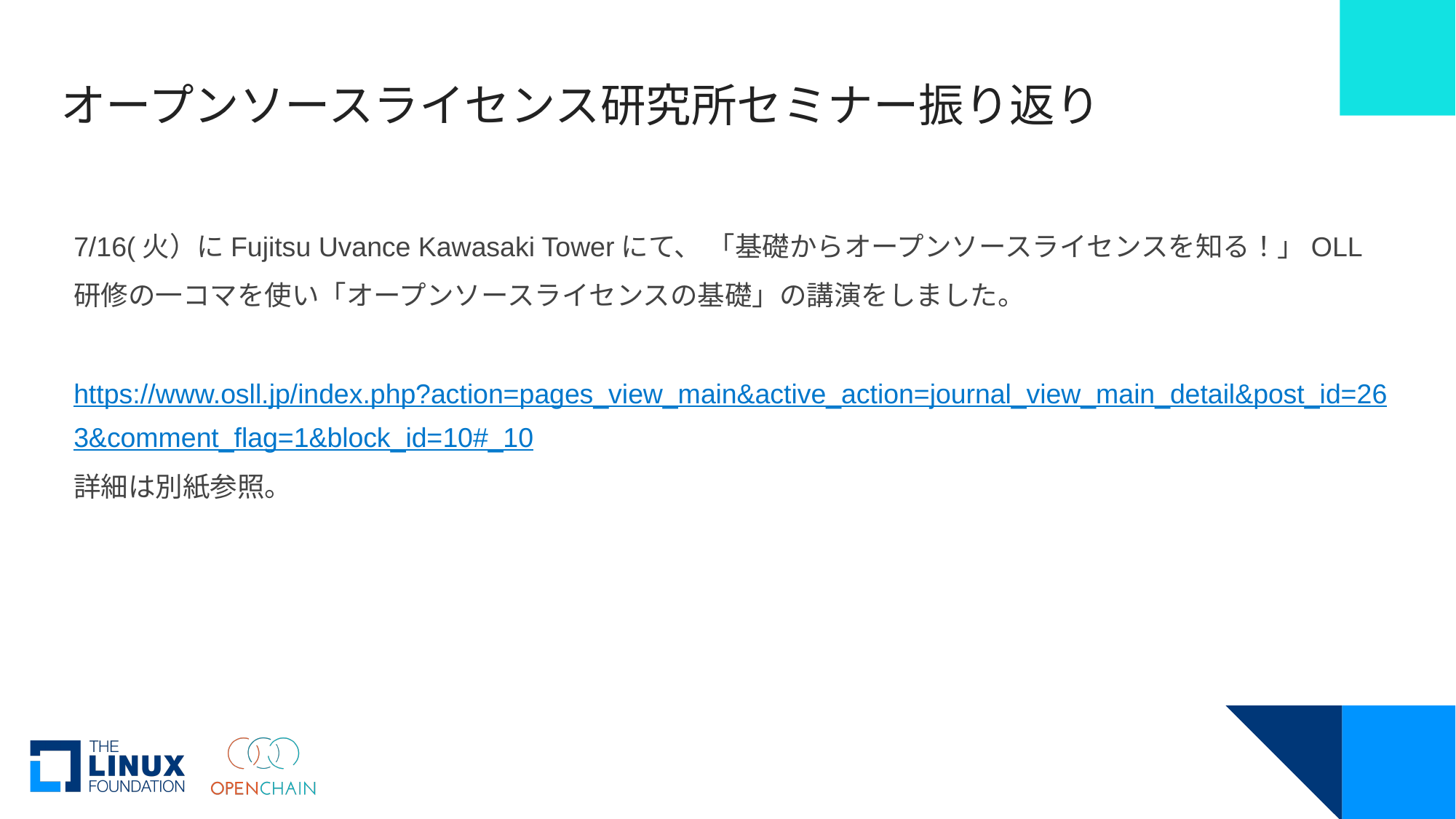

# オープンソースライセンス研究所セミナー振り返り
7/16(火）にFujitsu Uvance Kawasaki Towerにて、 「基礎からオープンソースライセンスを知る！」OLL研修の一コマを使い「オープンソースライセンスの基礎」の講演をしました。

https://www.osll.jp/index.php?action=pages_view_main&active_action=journal_view_main_detail&post_id=263&comment_flag=1&block_id=10#_10
詳細は別紙参照。